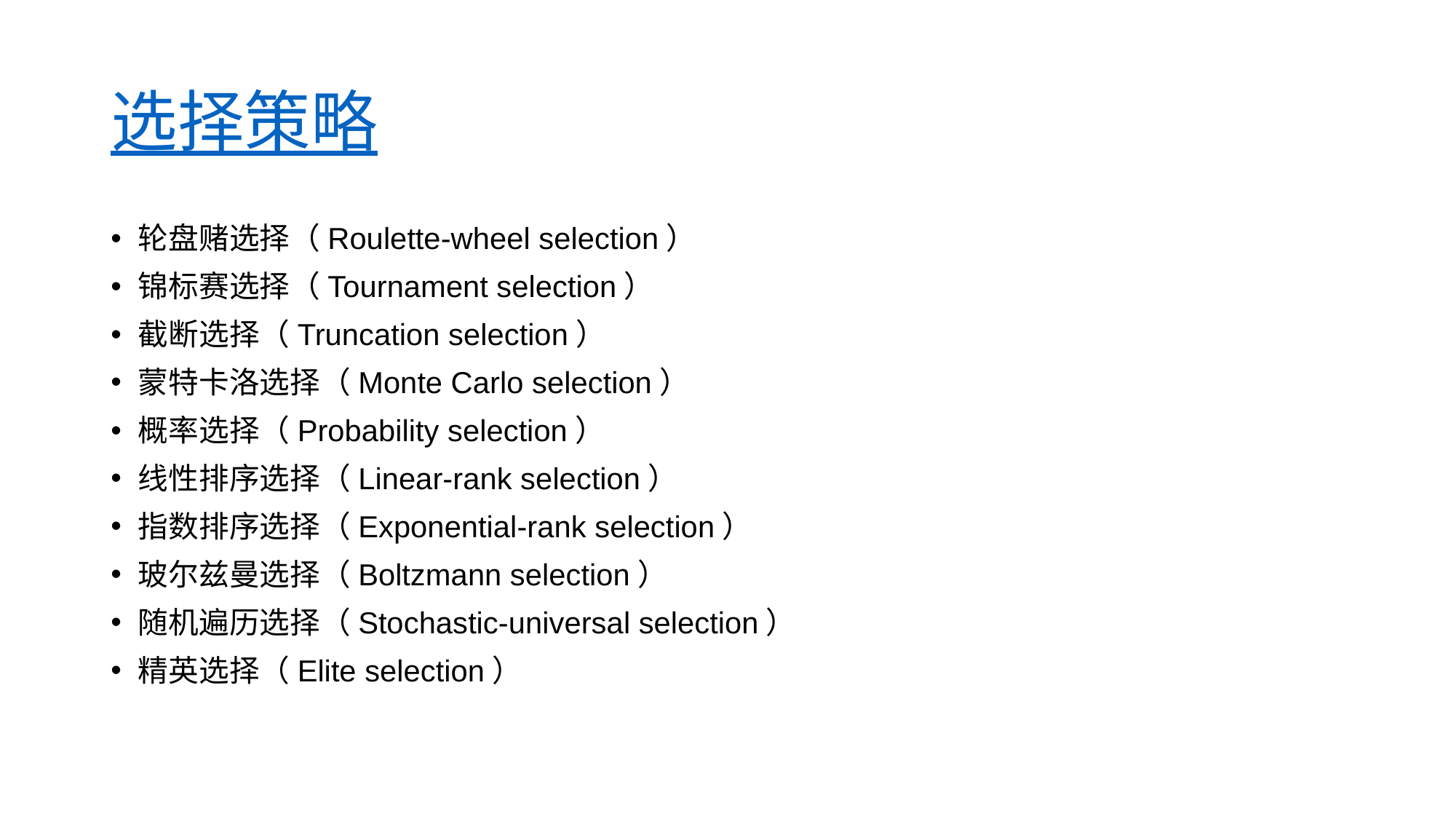

# 选择策略
轮盘赌选择（Roulette-wheel selection）
锦标赛选择（Tournament selection）
截断选择（Truncation selection）
蒙特卡洛选择（Monte Carlo selection）
概率选择（Probability selection）
线性排序选择（Linear-rank selection）
指数排序选择（Exponential-rank selection）
玻尔兹曼选择（Boltzmann selection）
随机遍历选择（Stochastic-universal selection）
精英选择（Elite selection）